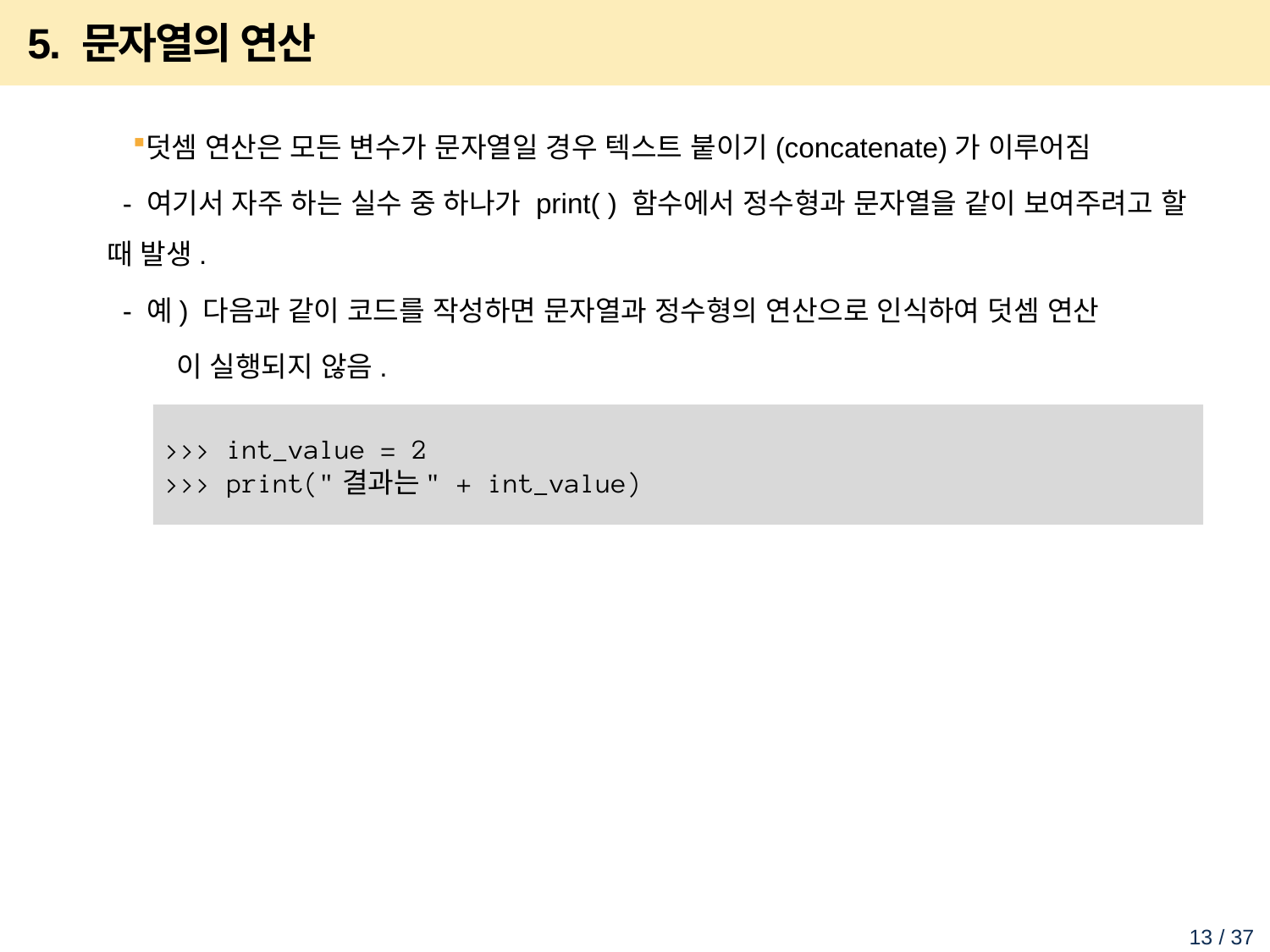

# 5. 문자열의 연산
덧셈 연산은 모든 변수가 문자열일 경우 텍스트 붙이기(concatenate)가 이루어짐
  - 여기서 자주 하는 실수 중 하나가 print( ) 함수에서 정수형과 문자열을 같이 보여주려고 할 때 발생.
  - 예) 다음과 같이 코드를 작성하면 문자열과 정수형의 연산으로 인식하여 덧셈 연산
        이 실행되지 않음.

>>> int_value = 2
>>> print("결과는" + int_value)